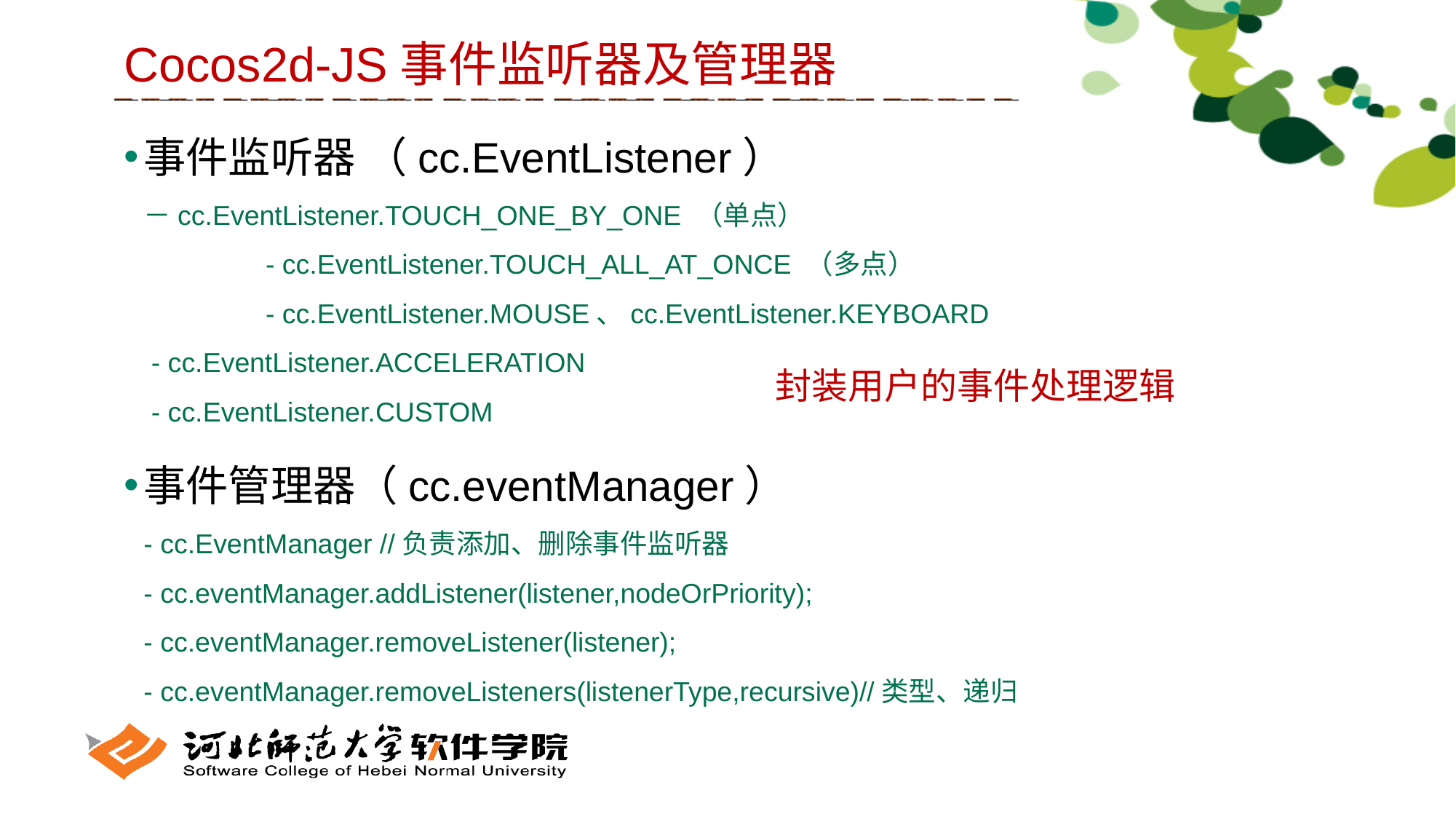

Cocos2d-JS事件监听器及管理器
事件监听器 （cc.EventListener）
－cc.EventListener.TOUCH_ONE_BY_ONE （单点）
	 - cc.EventListener.TOUCH_ALL_AT_ONCE （多点）
	 - cc.EventListener.MOUSE、cc.EventListener.KEYBOARD
 - cc.EventListener.ACCELERATION
 - cc.EventListener.CUSTOM
事件管理器（cc.eventManager）
- cc.EventManager //负责添加、删除事件监听器
- cc.eventManager.addListener(listener,nodeOrPriority);
- cc.eventManager.removeListener(listener);
- cc.eventManager.removeListeners(listenerType,recursive)//类型、递归

封装用户的事件处理逻辑